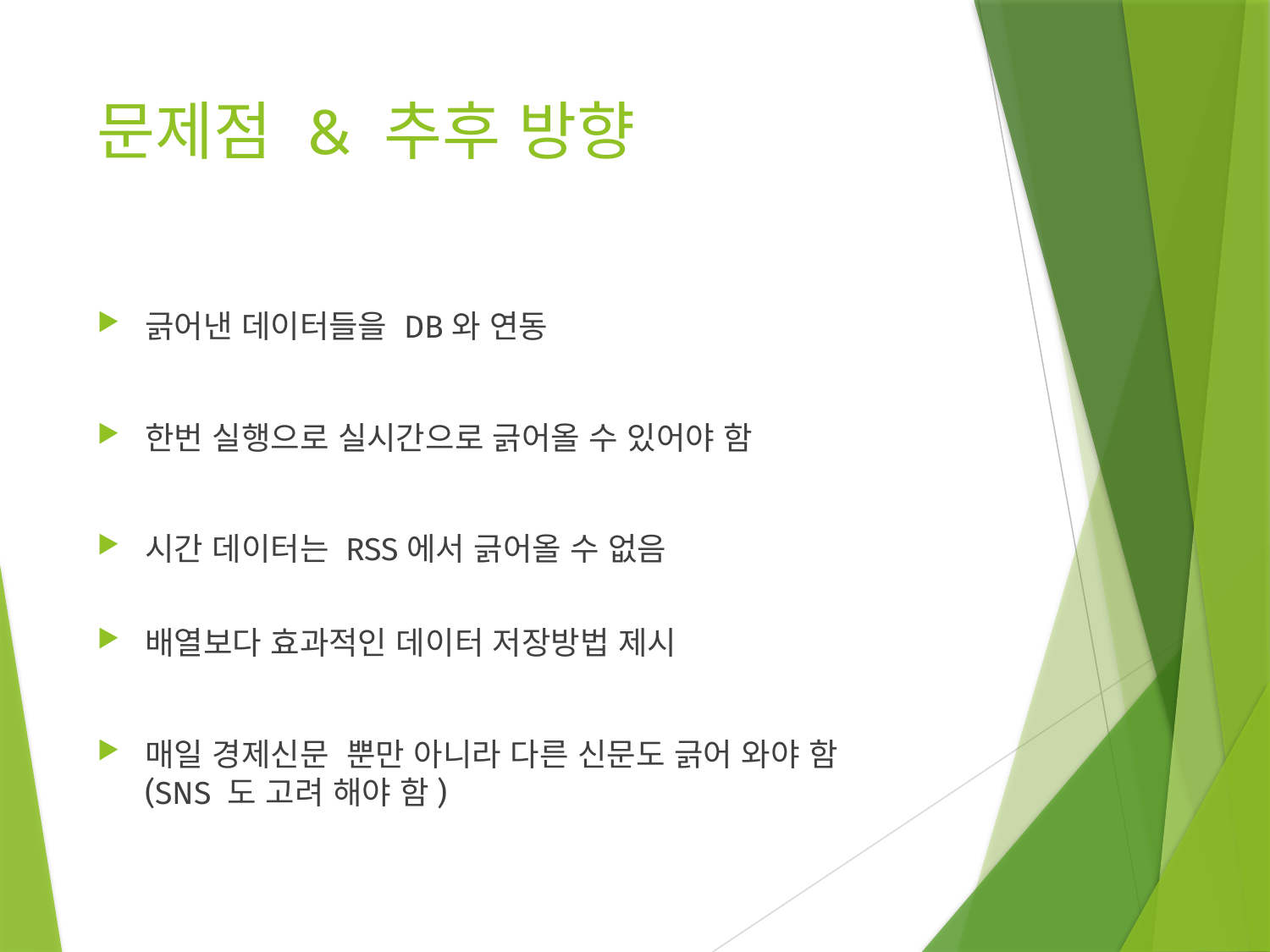

# 문제점 & 추후 방향
긁어낸 데이터들을 DB와 연동

한번 실행으로 실시간으로 긁어올 수 있어야 함

시간 데이터는 RSS에서 긁어올 수 없음
배열보다 효과적인 데이터 저장방법 제시

매일 경제신문  뿐만 아니라 다른 신문도 긁어 와야 함
(SNS 도 고려 해야 함)